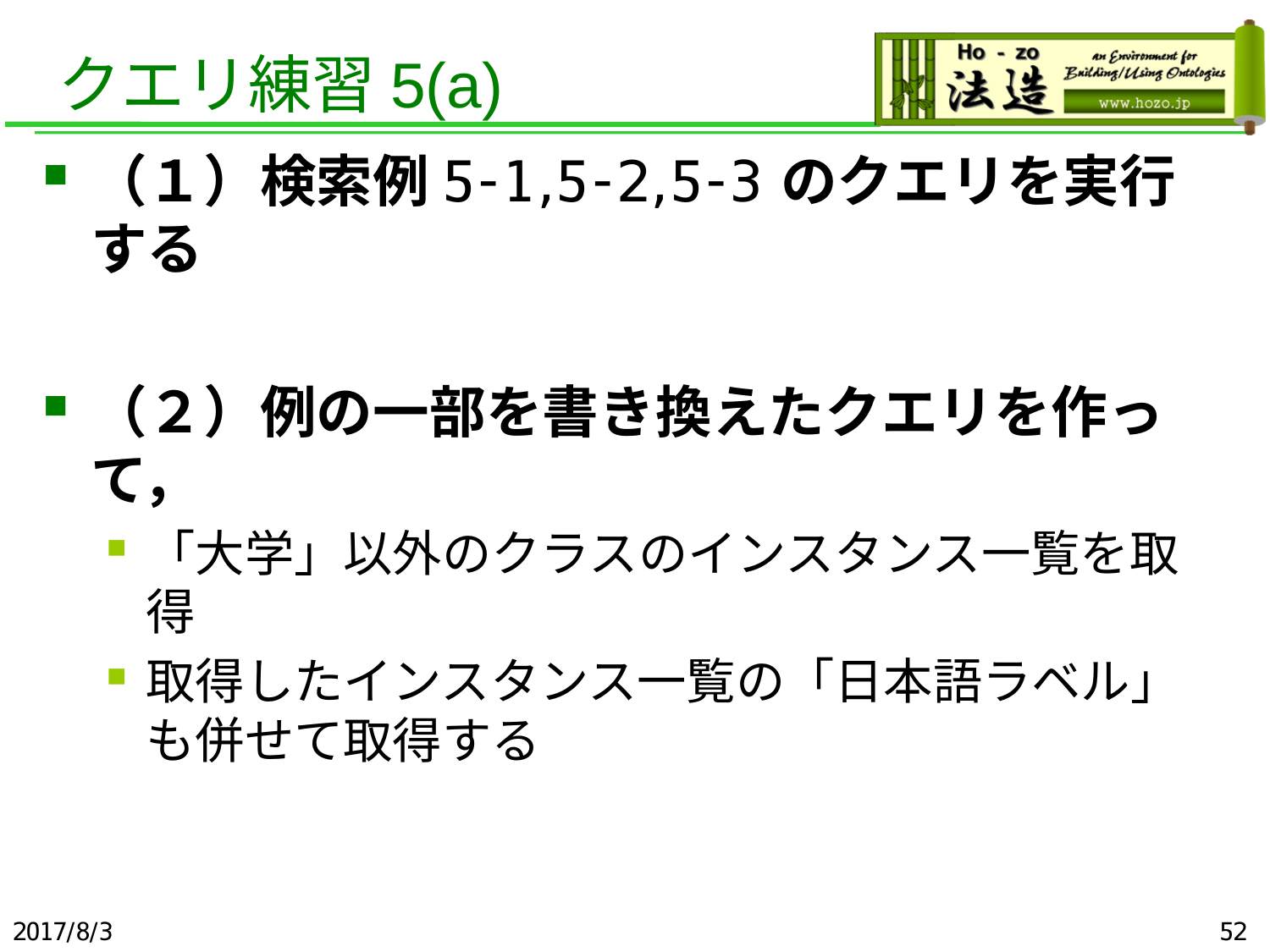

# クエリ練習5(a)
（１）検索例5-1,5-2,5-3のクエリを実行する

（２）例の一部を書き換えたクエリを作って，
「大学」以外のクラスのインスタンス一覧を取得
取得したインスタンス一覧の「日本語ラベル」も併せて取得する
2017/8/3
52